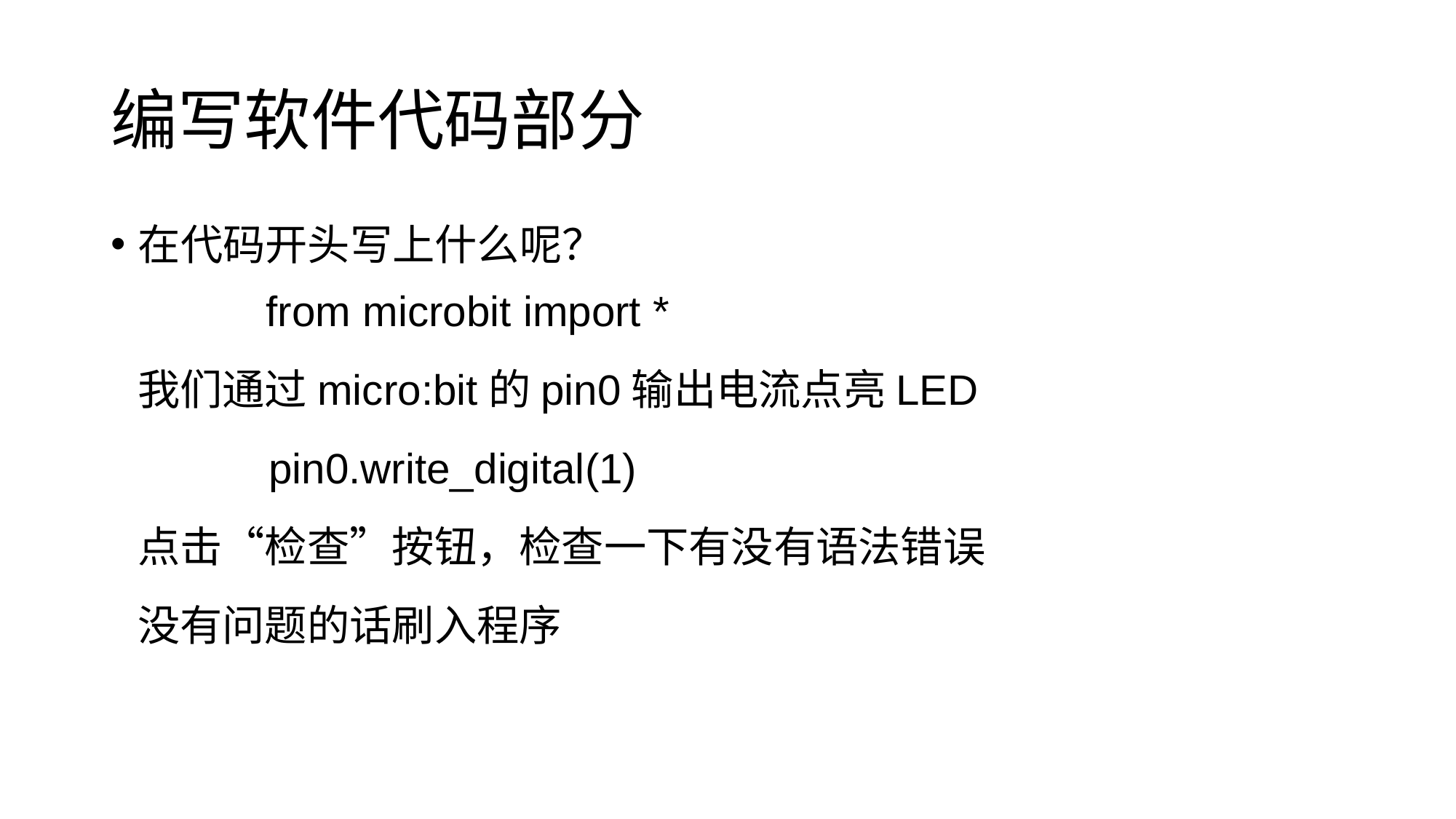

# 编写软件代码部分
在代码开头写上什么呢？

from microbit import *
我们通过micro:bit的pin0输出电流点亮LED
pin0.write_digital(1)
点击“检查”按钮，检查一下有没有语法错误
没有问题的话刷入程序